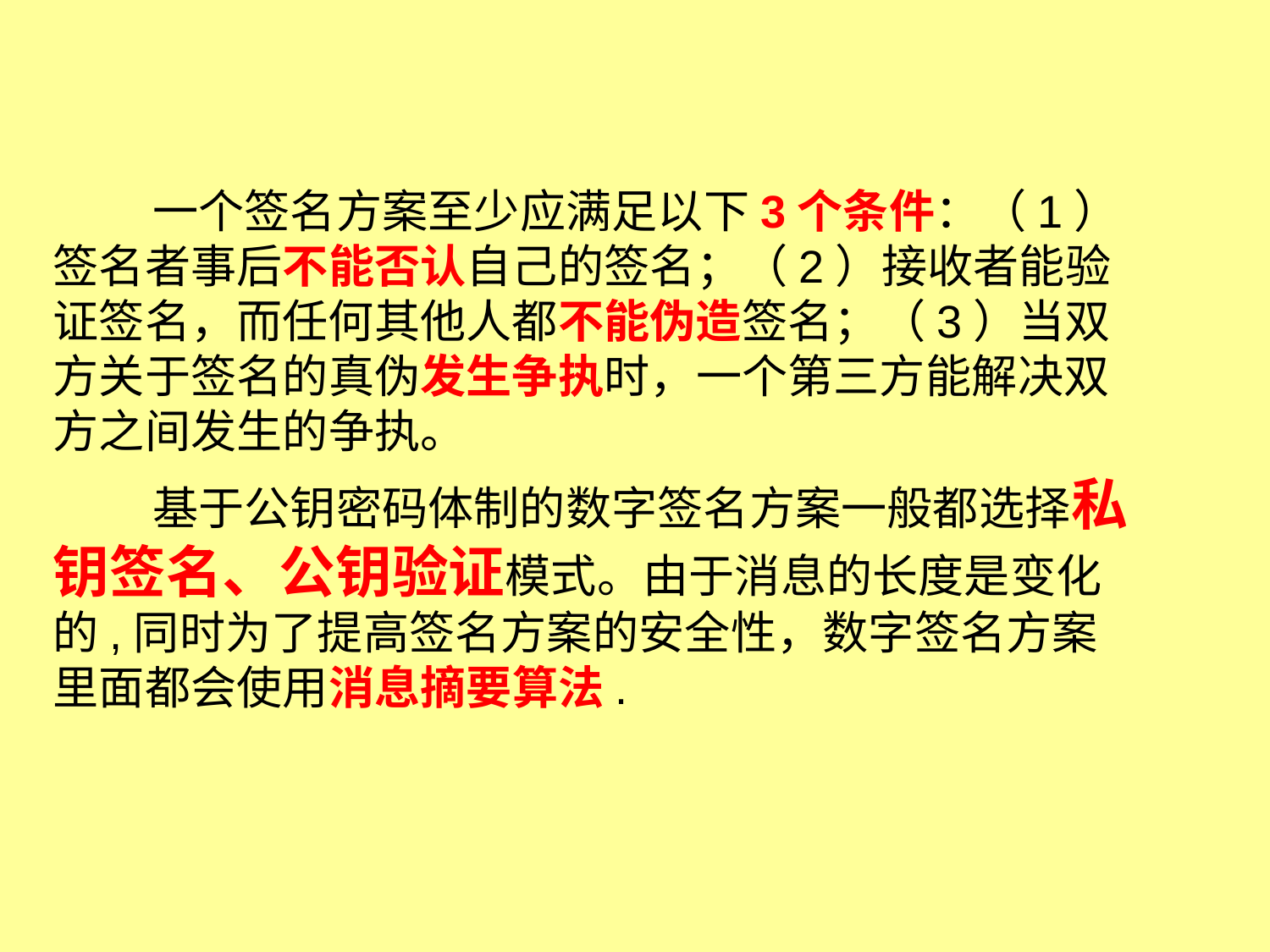

#
一个签名方案至少应满足以下3个条件：（1）签名者事后不能否认自己的签名；（2）接收者能验证签名，而任何其他人都不能伪造签名；（3）当双方关于签名的真伪发生争执时，一个第三方能解决双方之间发生的争执。
基于公钥密码体制的数字签名方案一般都选择私钥签名、公钥验证模式。由于消息的长度是变化的,同时为了提高签名方案的安全性，数字签名方案里面都会使用消息摘要算法.